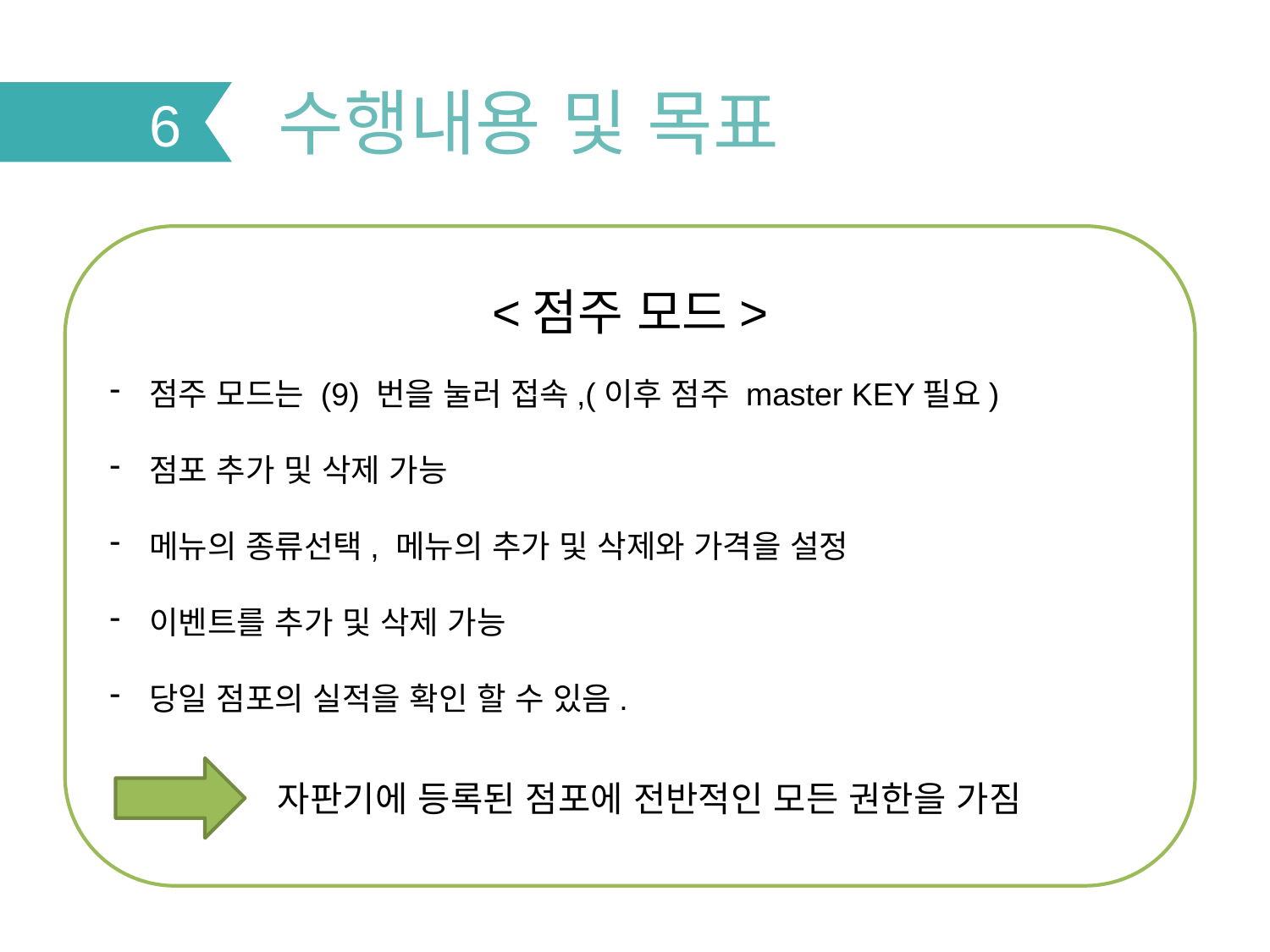

수행내용 및 목표
6

<점주 모드>

점주 모드는 (9) 번을 눌러 접속,(이후 점주 master KEY필요)

점포 추가 및 삭제 가능

메뉴의 종류선택, 메뉴의 추가 및 삭제와 가격을 설정

이벤트를 추가 및 삭제 가능

당일 점포의 실적을 확인 할 수 있음.

자판기에 등록된 점포에 전반적인 모든 권한을 가짐